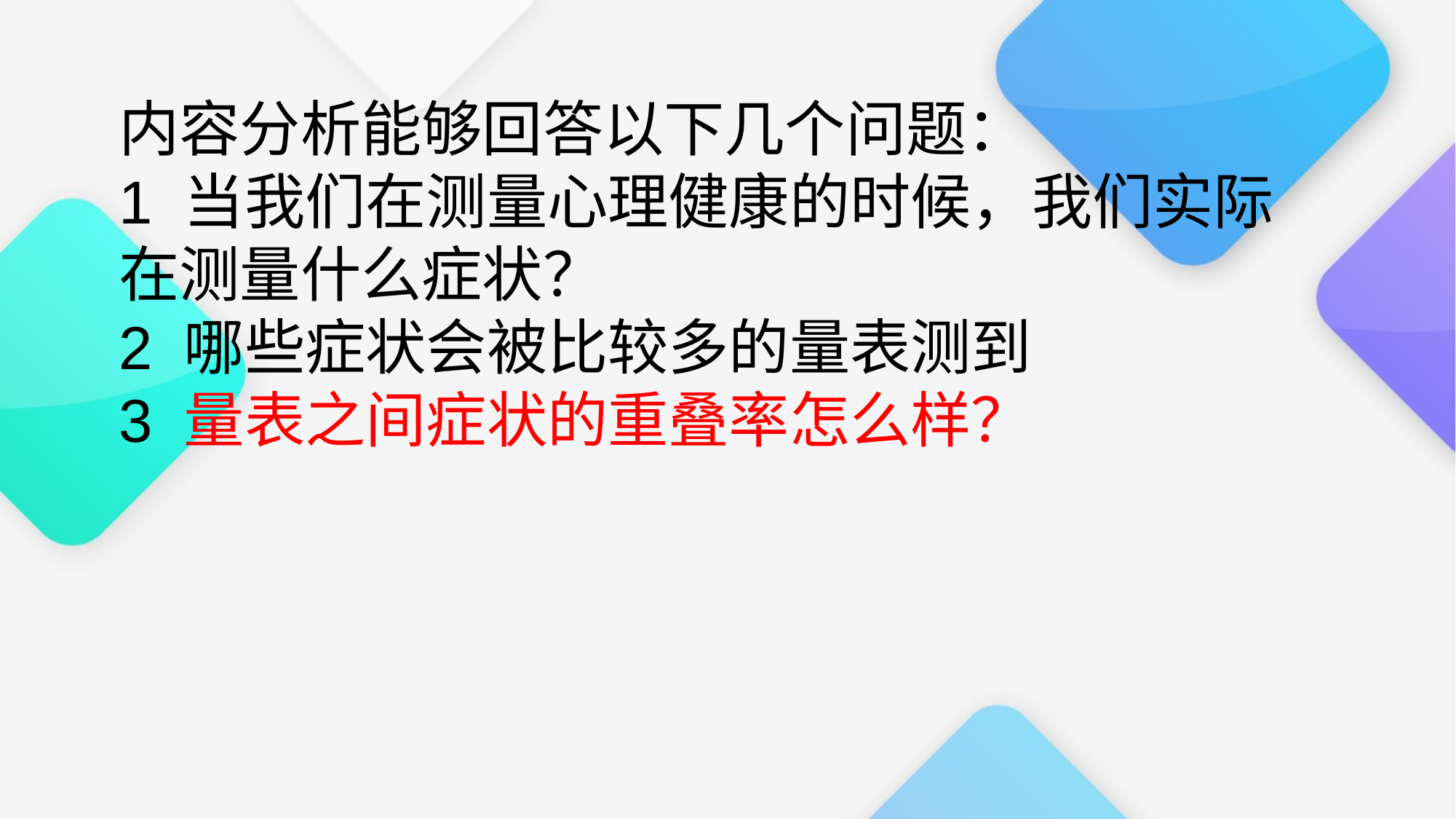

内容分析能够回答以下几个问题：
1 当我们在测量心理健康的时候，我们实际在测量什么症状？
2 哪些症状会被比较多的量表测到
3 量表之间症状的重叠率怎么样？